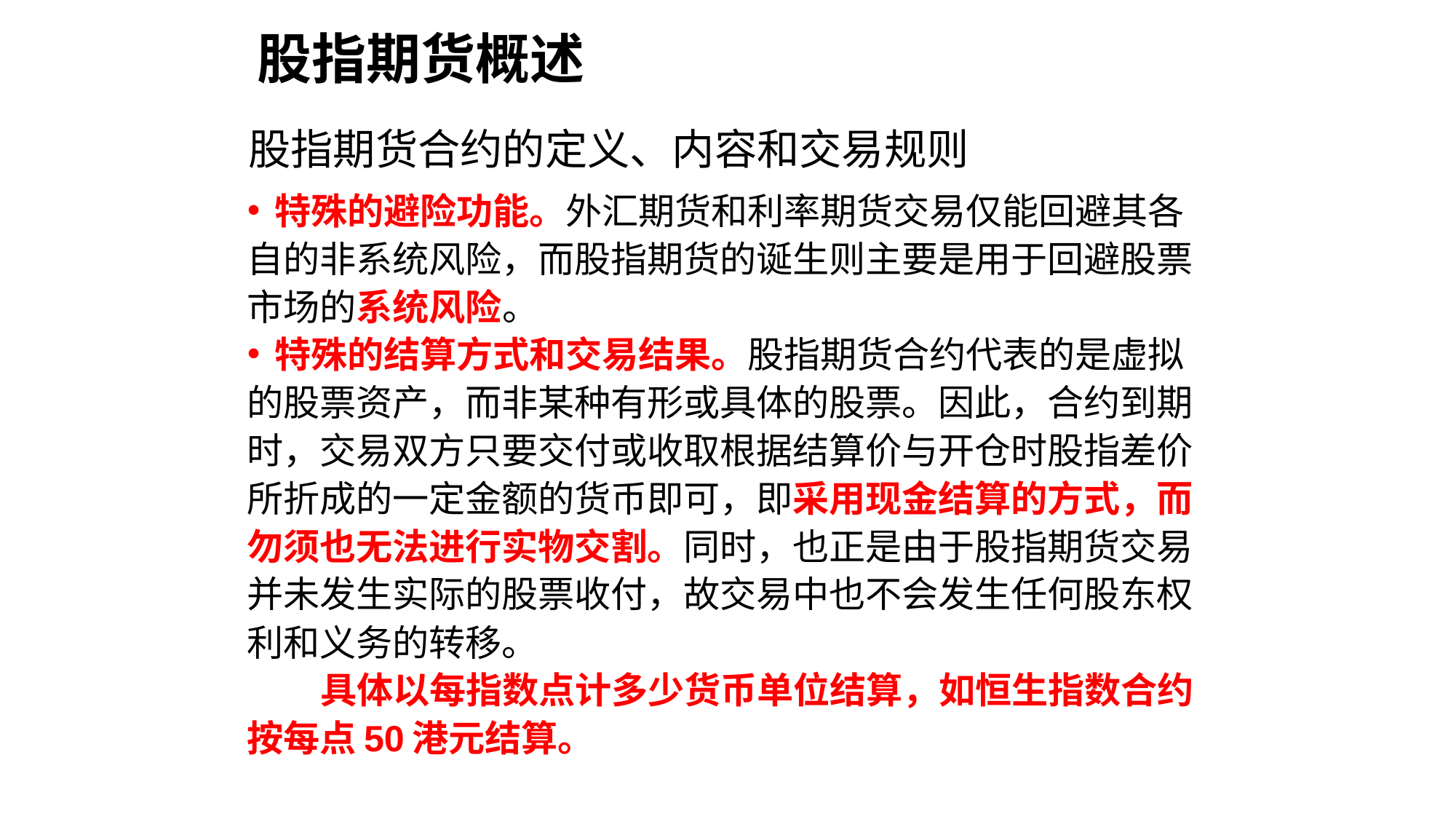

# 股指期货概述
股指期货合约的定义、内容和交易规则
特殊的避险功能。外汇期货和利率期货交易仅能回避其各
自的非系统风险，而股指期货的诞生则主要是用于回避股票
市场的系统风险。
特殊的结算方式和交易结果。股指期货合约代表的是虚拟
的股票资产，而非某种有形或具体的股票。因此，合约到期
时，交易双方只要交付或收取根据结算价与开仓时股指差价
所折成的一定金额的货币即可，即采用现金结算的方式，而
勿须也无法进行实物交割。同时，也正是由于股指期货交易
并未发生实际的股票收付，故交易中也不会发生任何股东权
利和义务的转移。
        具体以每指数点计多少货币单位结算，如恒生指数合约
按每点50港元结算。